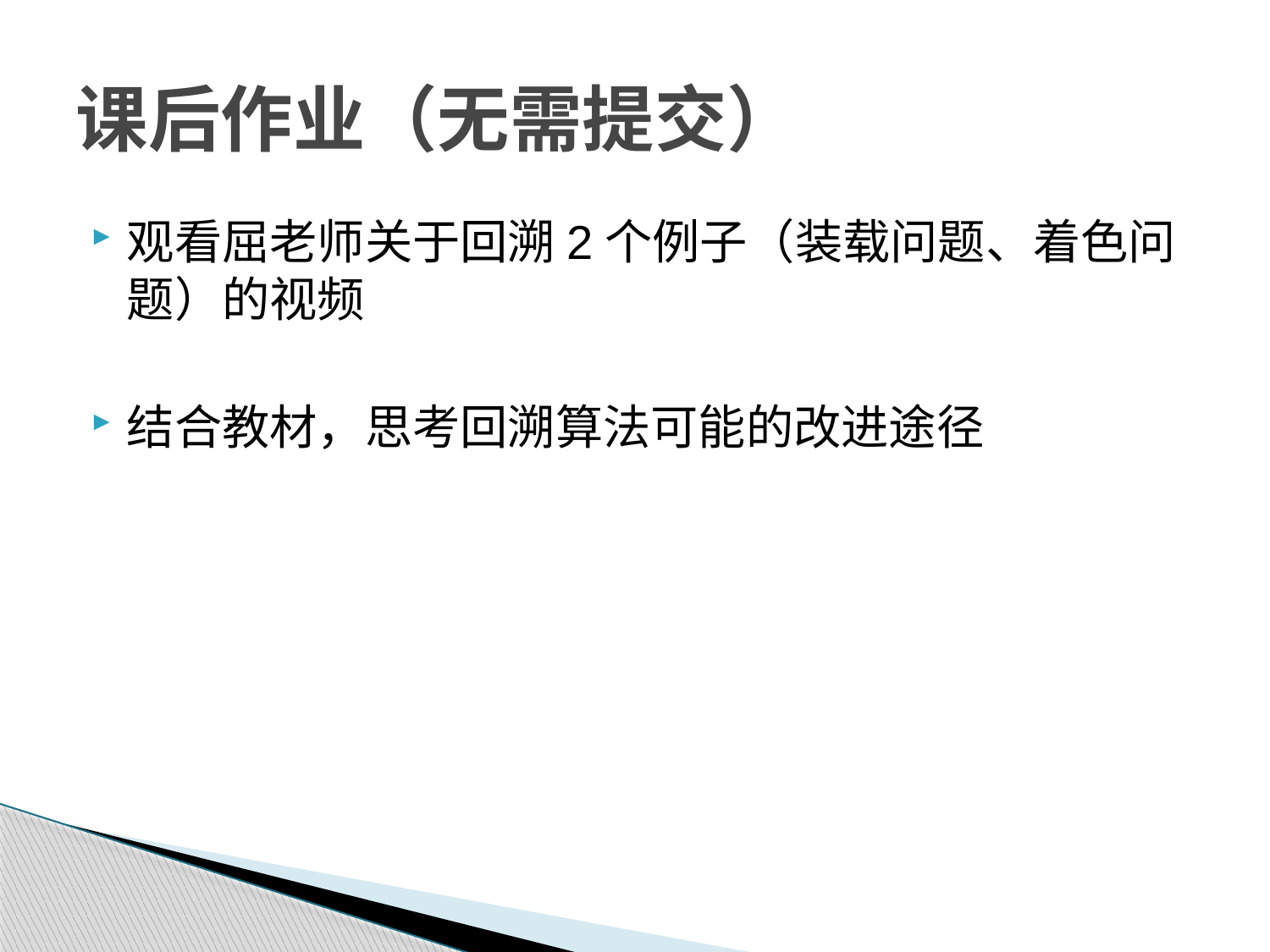

# 课后作业（无需提交）
观看屈老师关于回溯2个例子（装载问题、着色问题）的视频

结合教材，思考回溯算法可能的改进途径